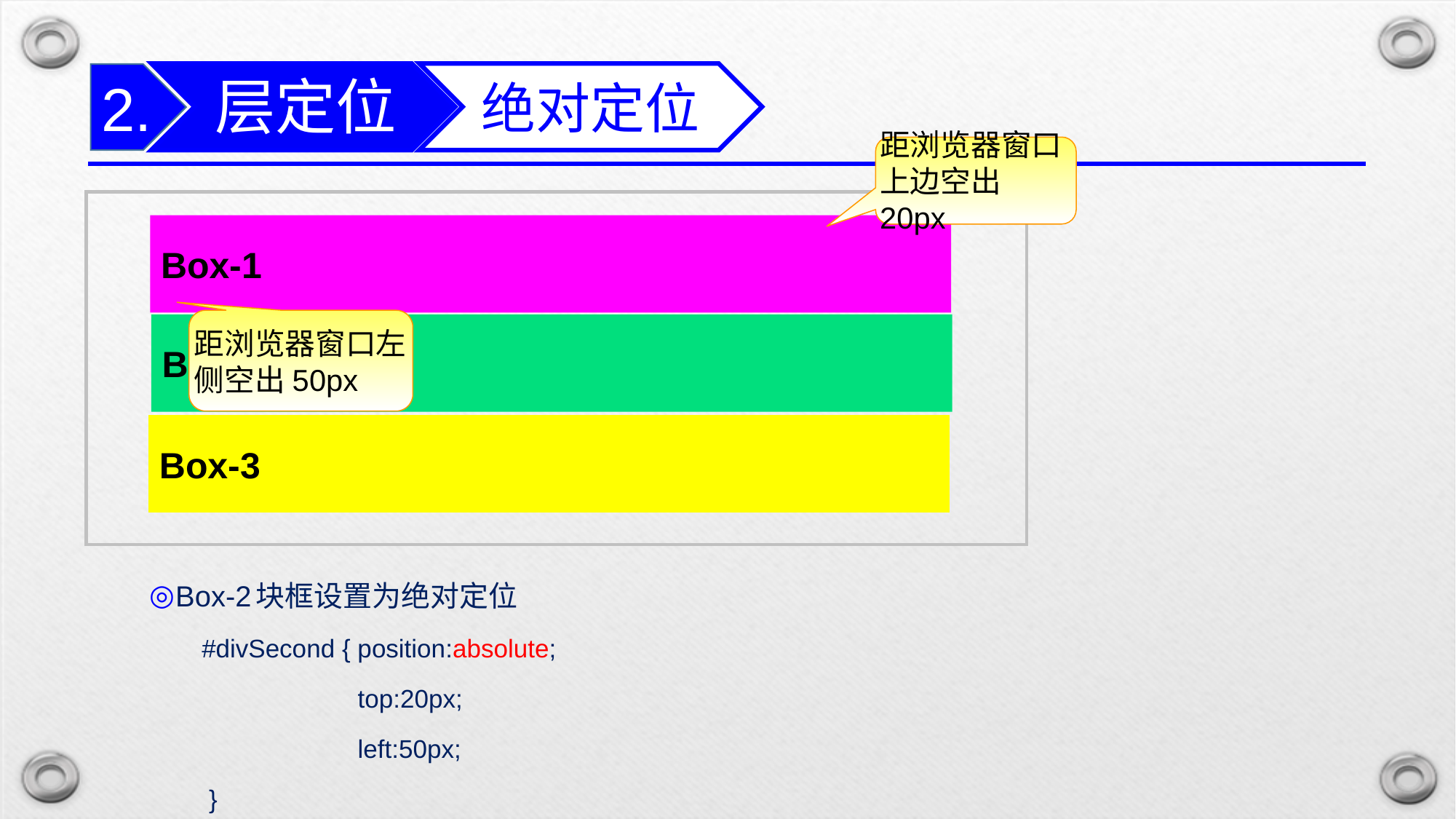

层定位

绝对定位
2.
距浏览器窗口上边空出20px

Box-1
距浏览器窗口左侧空出50px
Box-2
Box-3

Box-2块框设置为绝对定位
#divSecond { position:absolute;
                      top:20px;
                      left:50px;
 }